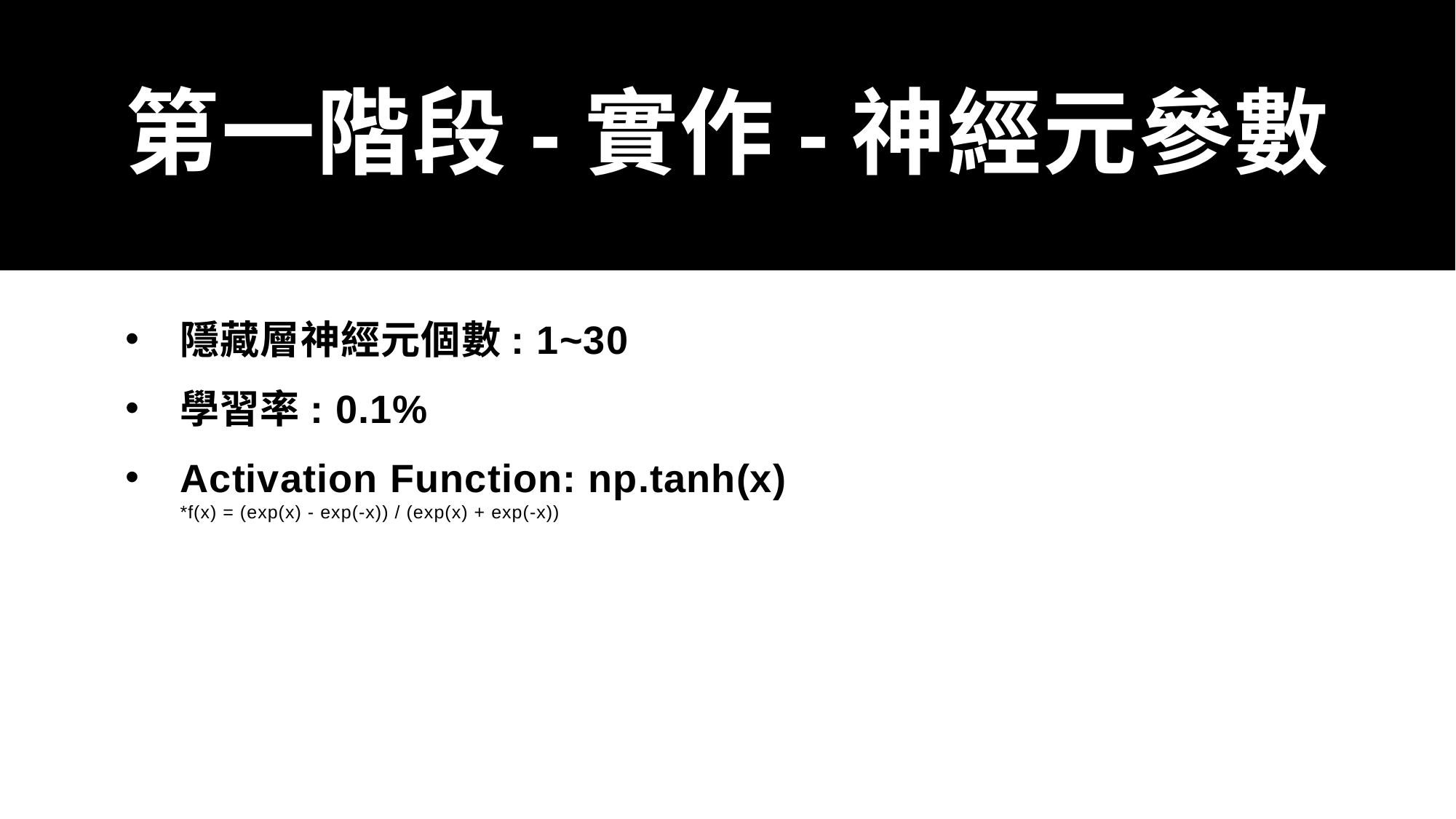

# 第一階段-實作-神經元參數
隱藏層神經元個數: 1~30
學習率: 0.1%
Activation Function: np.tanh(x)
*f(x) = (exp(x) - exp(-x)) / (exp(x) + exp(-x))